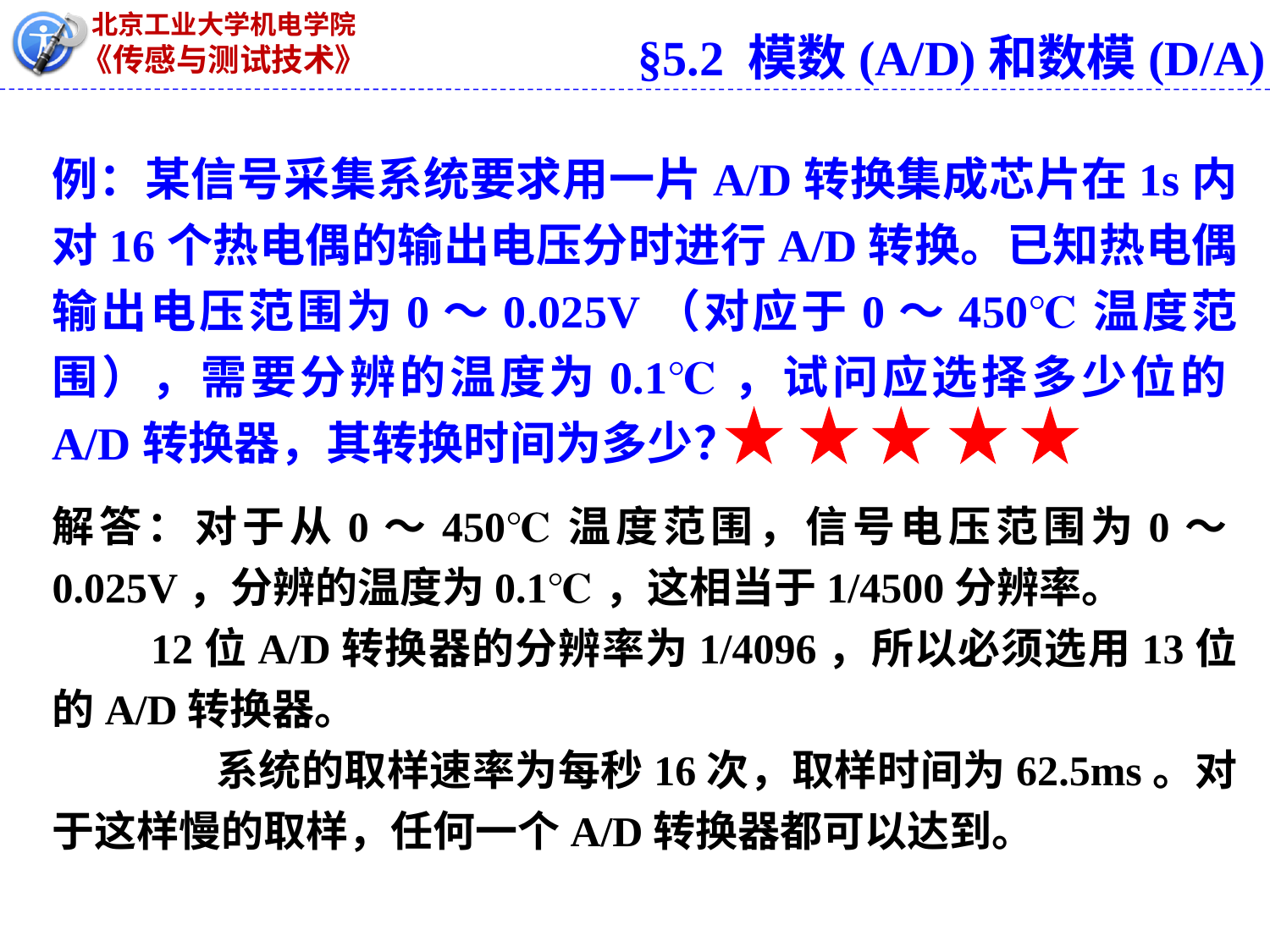

§5.2 模数(A/D)和数模(D/A)
例：某信号采集系统要求用一片A/D转换集成芯片在1s内对16个热电偶的输出电压分时进行A/D转换。已知热电偶输出电压范围为0～0.025V（对应于0～450℃温度范围），需要分辨的温度为0.1℃，试问应选择多少位的A/D转换器，其转换时间为多少？
解答：对于从0～450℃温度范围，信号电压范围为0～0.025V，分辨的温度为0.1℃，这相当于1/4500分辨率。
   12位A/D转换器的分辨率为1/4096，所以必须选用13位的A/D转换器。
         系统的取样速率为每秒16次，取样时间为62.5ms。对于这样慢的取样，任何一个A/D转换器都可以达到。